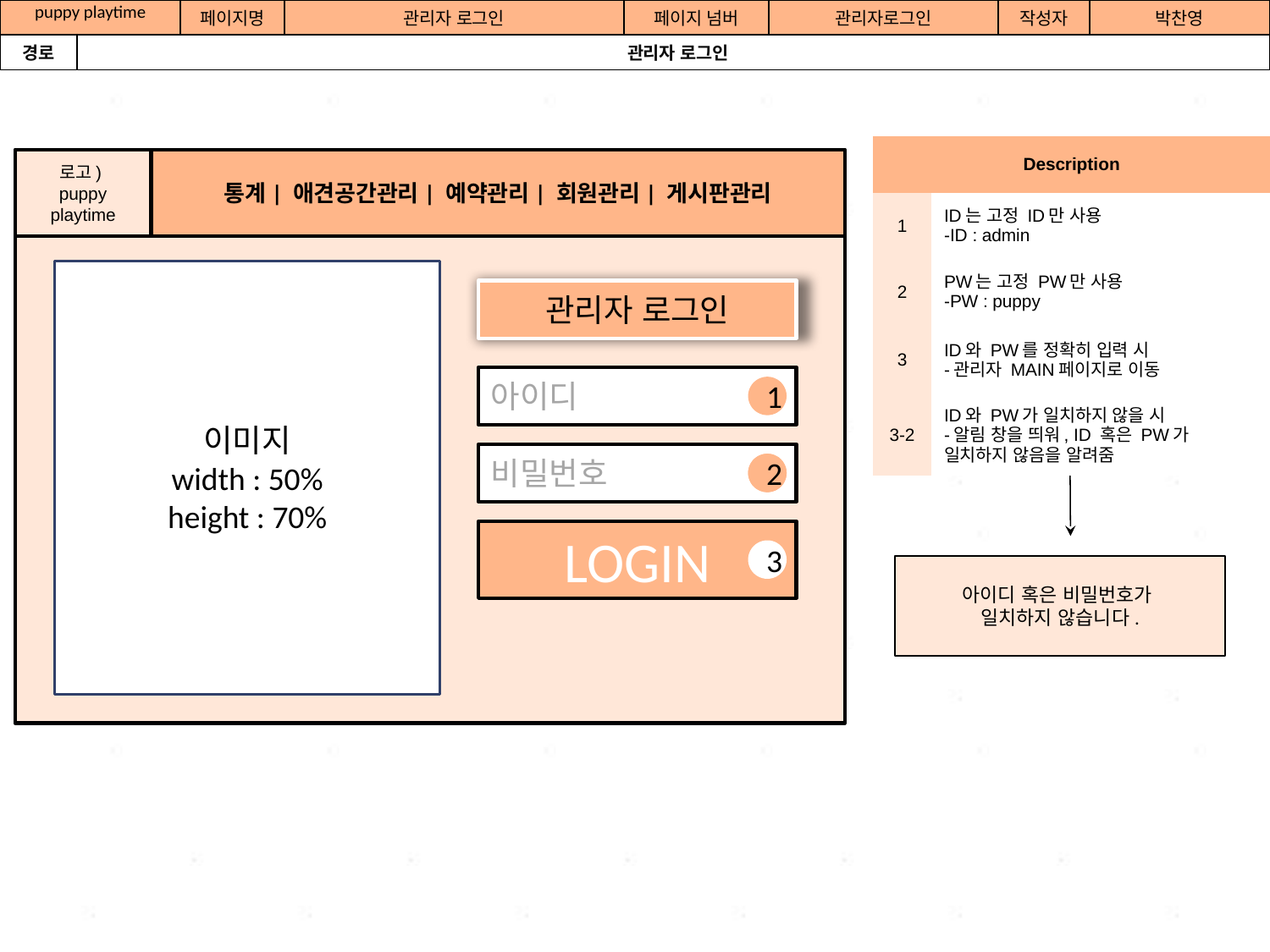

| puppy playtime |  | 페이지명 | 이용안내 페이지 | 페이지 넘버 | 룸정보 | 작성자 | 김주현 |
| --- | --- | --- | --- | --- | --- | --- | --- |
| puppy playtime |  | 페이지명 | 관리자 로그인 | 페이지 넘버 | 관리자로그인 | 작성자 | 박찬영 |
| --- | --- | --- | --- | --- | --- | --- | --- |
| 경로 | 관리자 로그인 |  |  |  |  |  |  |
| Description |  |
| --- | --- |
| 1 | ID는 고정 ID만 사용 -ID : admin |
| 2 | PW는 고정 PW만 사용 -PW : puppy |
| 3 | ID와 PW를 정확히 입력 시 -관리자 MAIN페이지로 이동 |
| 3-2 | ID와 PW가 일치하지 않을 시 -알림 창을 띄워, ID 혹은 PW가 일치하지 않음을 알려줌 |
통계| 애견공간관리| 예약관리| 회원관리| 게시판관리
로고)
puppy
playtime

1
2

로그인 공간
width : 40% height : 70%

이미지
width : 50%
height : 70%
관리자 로그인
아이디
1
비밀번호
2
2
LOGIN
3
아이디 혹은 비밀번호가
일치하지 않습니다.